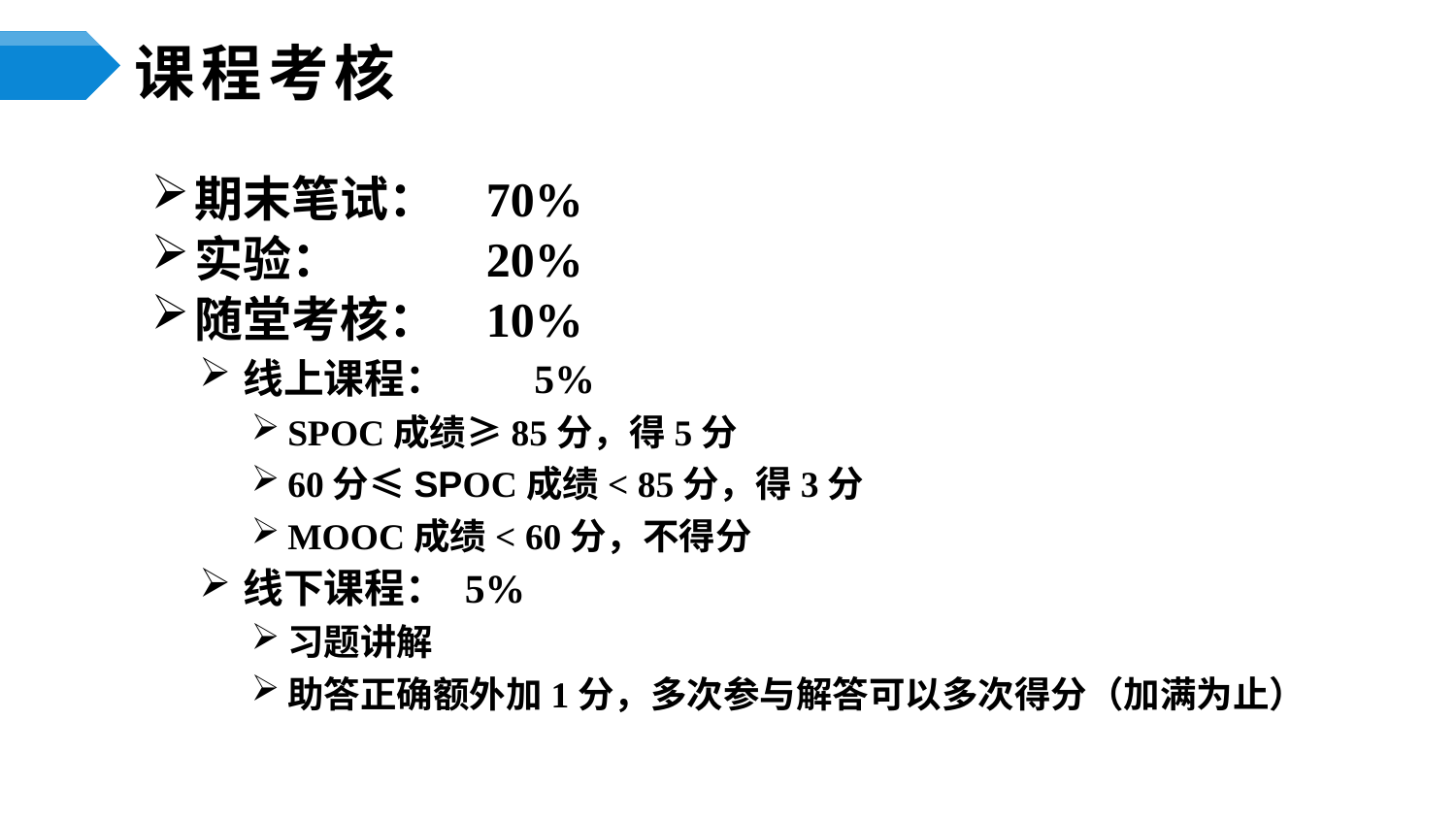

# 课程考核
期末笔试：	70%
实验：	20%
随堂考核：	10%
线上课程：	5%
SPOC成绩≥85分，得5分
60分≤SPOC成绩< 85分，得3分
MOOC成绩< 60分，不得分
线下课程： 5%
习题讲解
助答正确额外加1分，多次参与解答可以多次得分（加满为止）